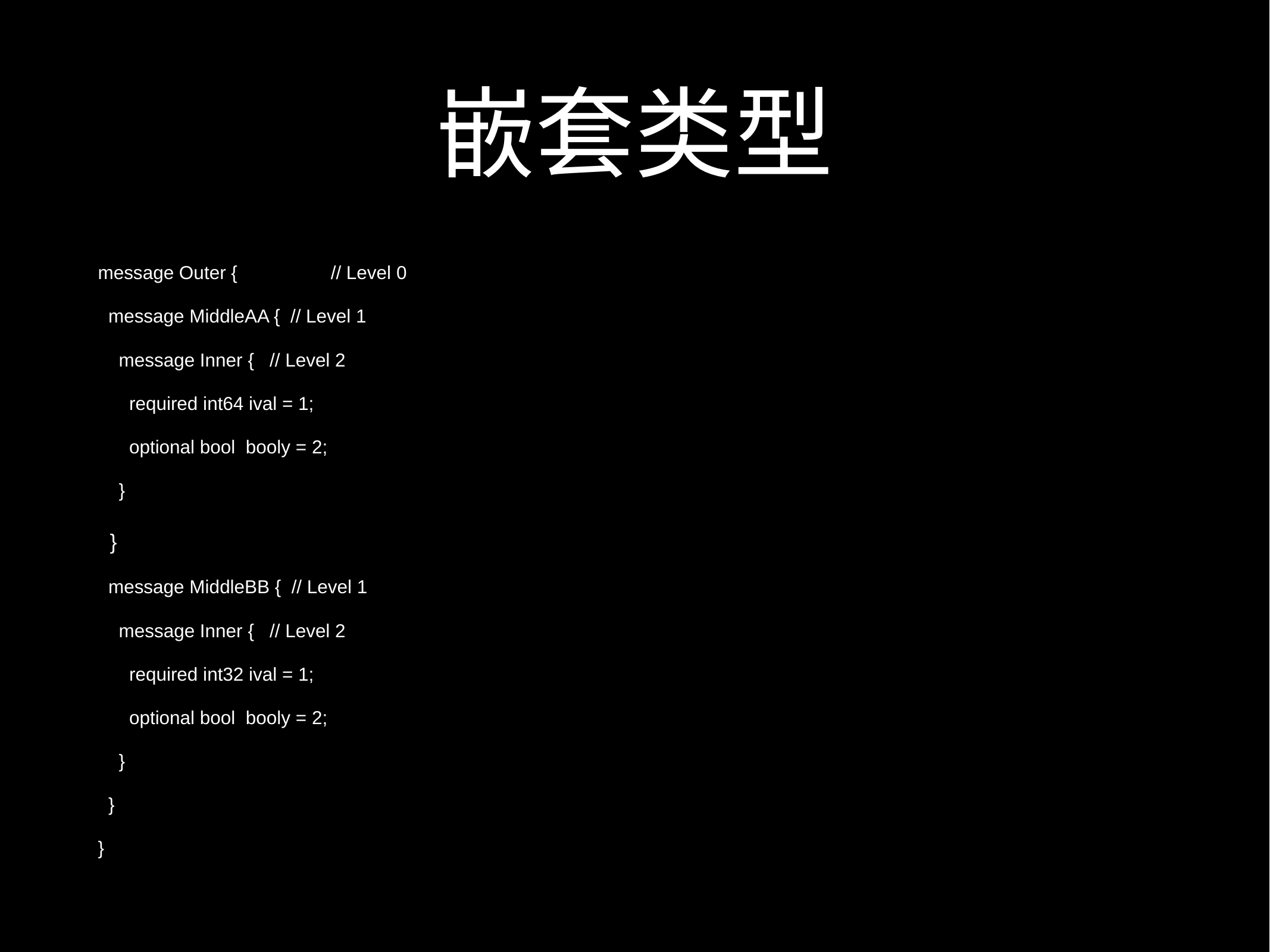

# 嵌套类型
message Outer {                  // Level 0
  message MiddleAA {  // Level 1
    message Inner {   // Level 2
      required int64 ival = 1;
      optional bool  booly = 2;
    }
  }
  message MiddleBB {  // Level 1
    message Inner {   // Level 2
      required int32 ival = 1;
      optional bool  booly = 2;
    }
  }
}